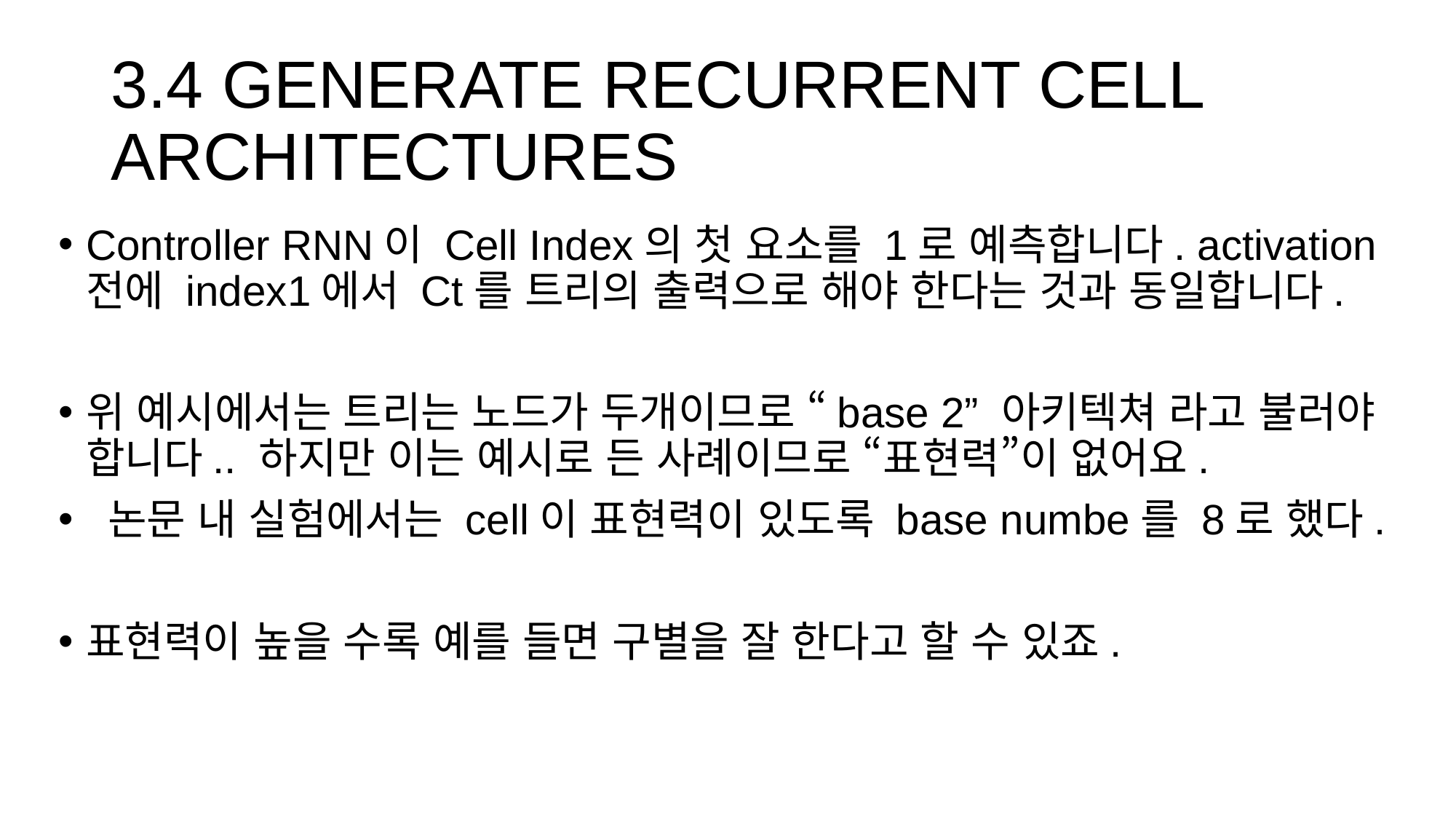

# 3.4 GENERATE RECURRENT CELL ARCHITECTURES
Controller RNN이 Cell Index의 첫 요소를 1로 예측합니다. activation전에 index1에서 Ct를 트리의 출력으로 해야 한다는 것과 동일합니다.

위 예시에서는 트리는 노드가 두개이므로 “base 2” 아키텍쳐 라고 불러야 합니다.. 하지만 이는 예시로 든 사례이므로 “표현력”이 없어요.
 논문 내 실험에서는 cell이 표현력이 있도록 base numbe를 8로 했다.

표현력이 높을 수록 예를 들면 구별을 잘 한다고 할 수 있죠.